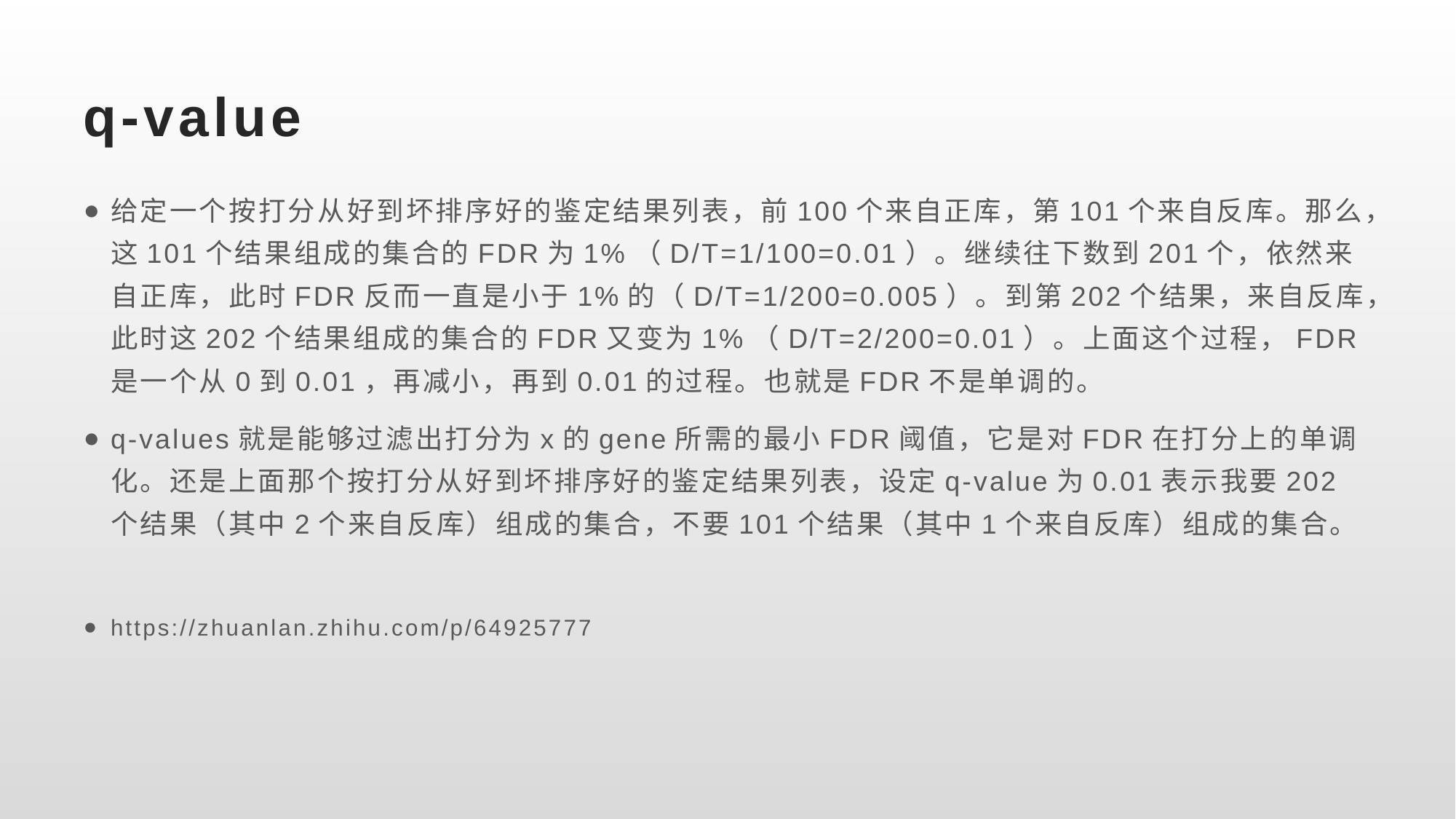

# q-value
给定一个按打分从好到坏排序好的鉴定结果列表，前100个来自正库，第101个来自反库。那么，这101个结果组成的集合的FDR为1%（D/T=1/100=0.01）。继续往下数到201个，依然来自正库，此时FDR反而一直是小于1%的（D/T=1/200=0.005）。到第202个结果，来自反库，此时这202个结果组成的集合的FDR又变为1%（D/T=2/200=0.01）。上面这个过程，FDR是一个从0到0.01，再减小，再到0.01的过程。也就是FDR不是单调的。
q-values就是能够过滤出打分为x的gene所需的最小FDR阈值，它是对FDR在打分上的单调化。还是上面那个按打分从好到坏排序好的鉴定结果列表，设定q-value为0.01表示我要202个结果（其中2个来自反库）组成的集合，不要101个结果（其中1个来自反库）组成的集合。

https://zhuanlan.zhihu.com/p/64925777